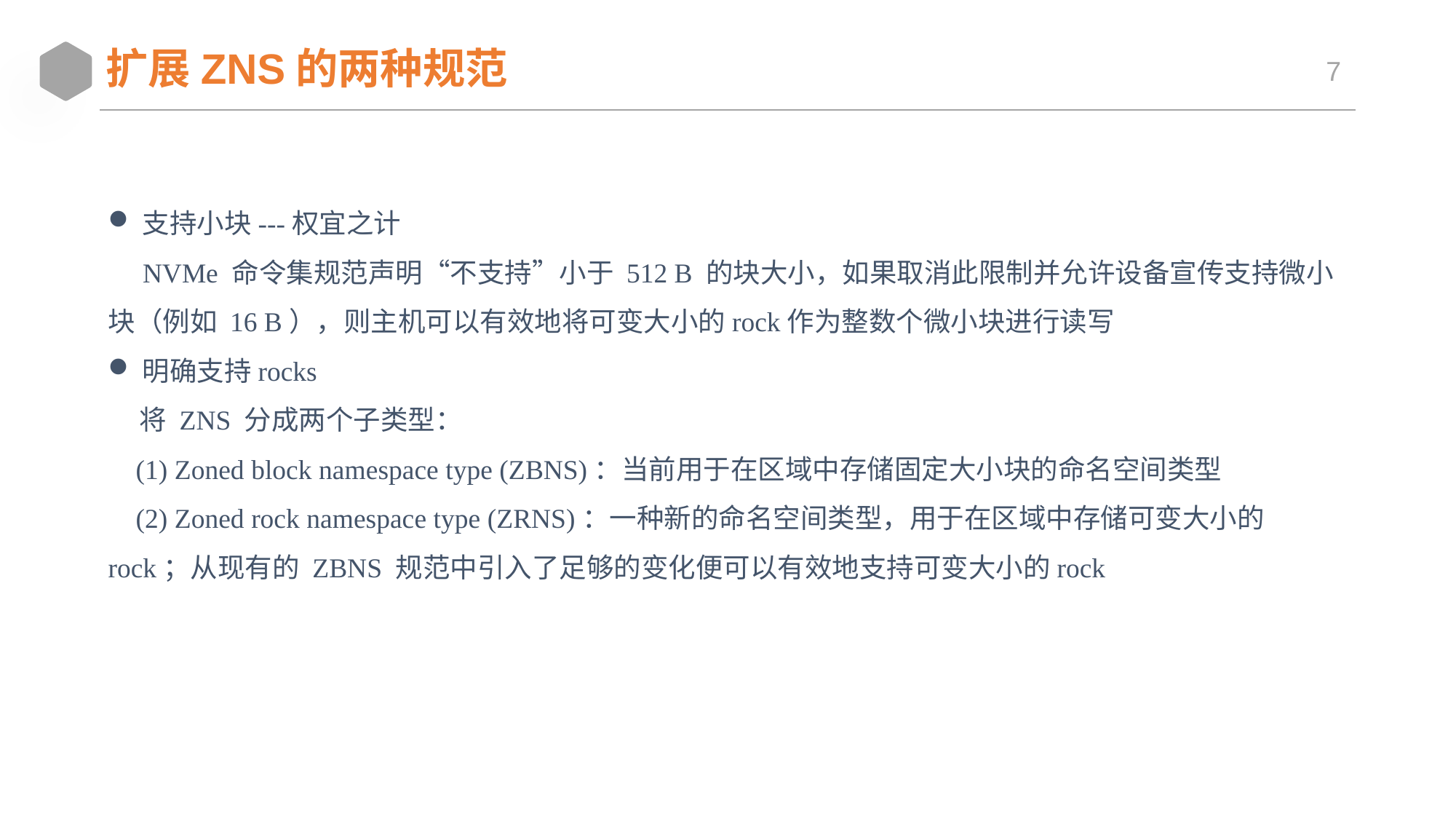

扩展ZNS的两种规范

支持小块---权宜之计
     NVMe 命令集规范声明“不支持”小于 512 B 的块大小，如果取消此限制并允许设备宣传支持微小块（例如 16 B），则主机可以有效地将可变大小的rock作为整数个微小块进行读写
明确支持rocks
    将 ZNS 分成两个子类型：
    (1) Zoned block namespace type (ZBNS)：当前用于在区域中存储固定大小块的命名空间类型
    (2) Zoned rock namespace type (ZRNS)：一种新的命名空间类型，用于在区域中存储可变大小的rock；从现有的 ZBNS 规范中引入了足够的变化便可以有效地支持可变大小的rock